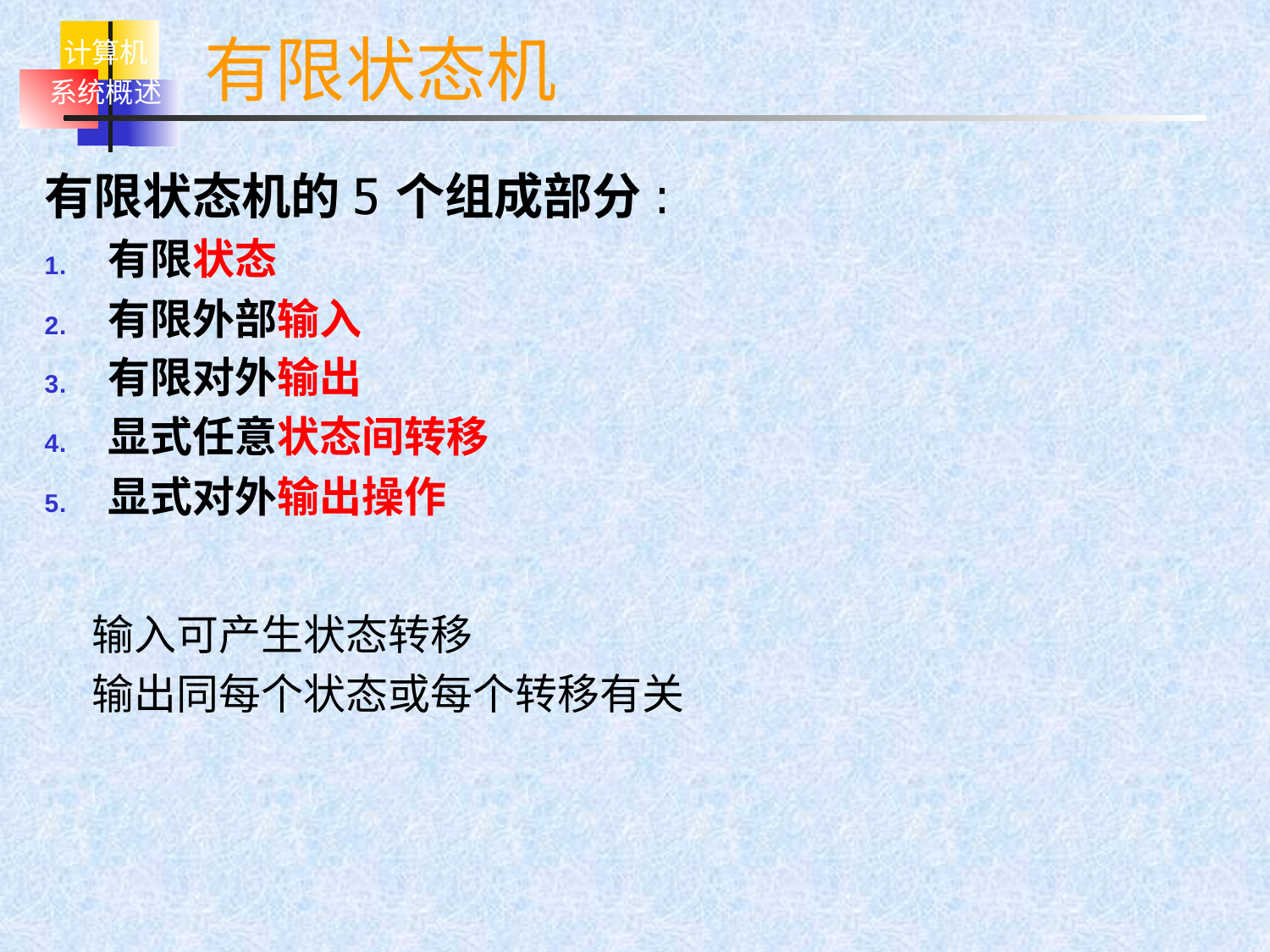

有限状态机
有限状态机的5个组成部分:
有限状态
有限外部输入
有限对外输出
显式任意状态间转移
显式对外输出操作

输入可产生状态转移
输出同每个状态或每个转移有关